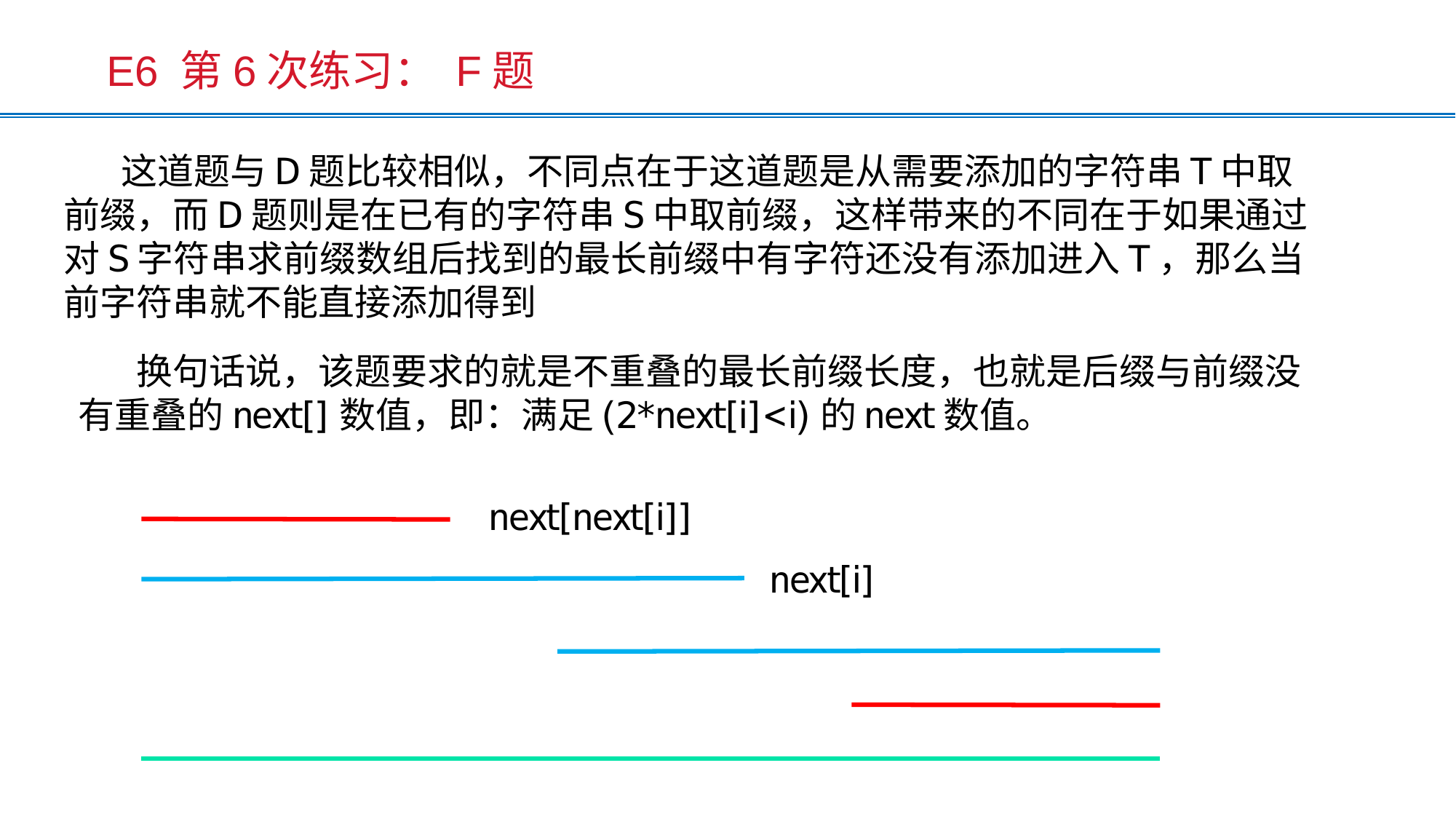

E6 第6次练习： F题
      这道题与D题比较相似，不同点在于这道题是从需要添加的字符串T中取前缀，而D题则是在已有的字符串S中取前缀，这样带来的不同在于如果通过对S字符串求前缀数组后找到的最长前缀中有字符还没有添加进入T，那么当前字符串就不能直接添加得到

      换句话说，该题要求的就是不重叠的最长前缀长度，也就是后缀与前缀没有重叠的next[]数值，即：满足(2*next[i]<i)的next数值。
next[next[i]]
next[i]